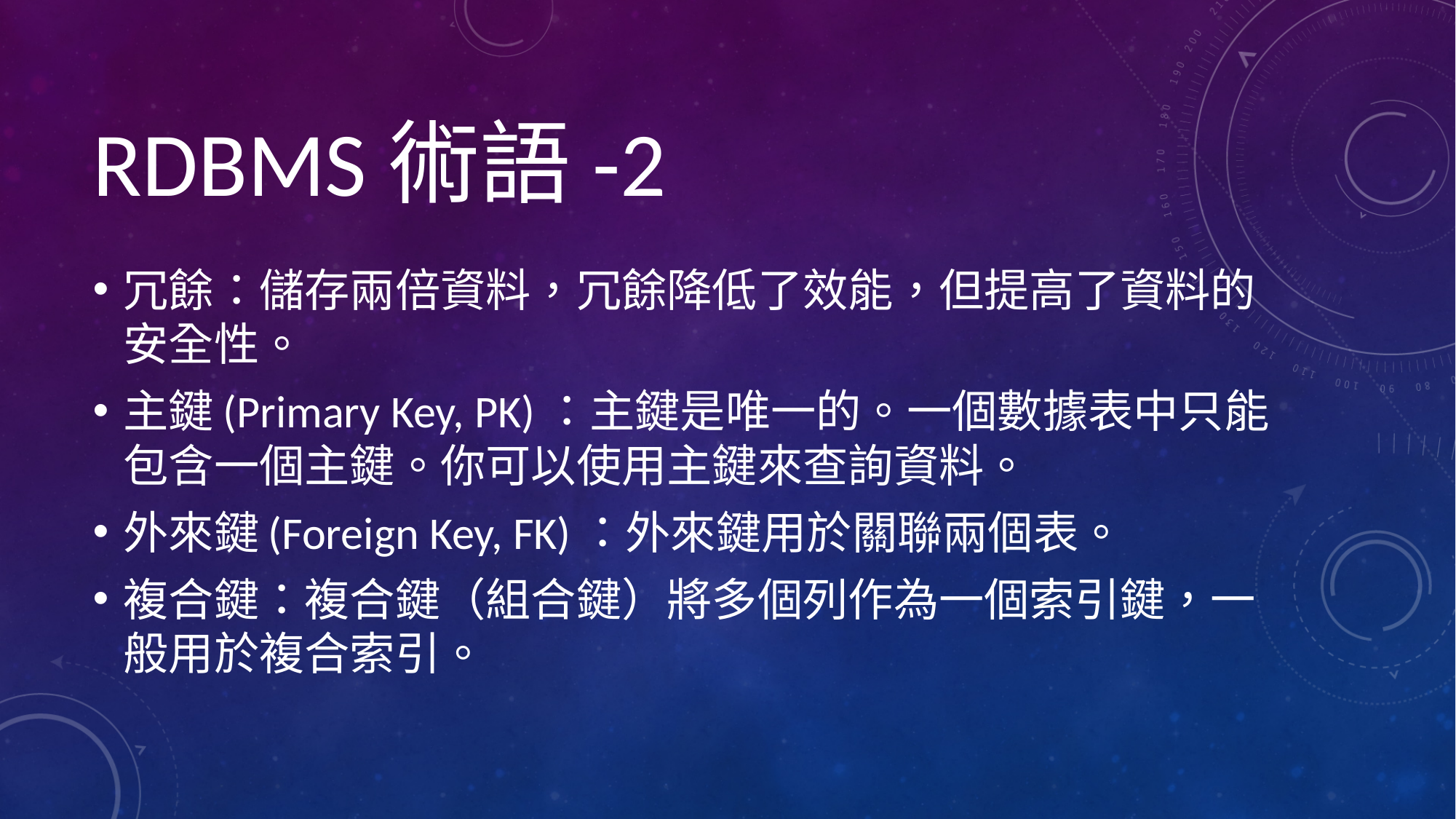

# Rdbms術語-2
冗餘：儲存兩倍資料，冗餘降低了效能，但提高了資料的安全性。
主鍵(Primary Key, PK)：主鍵是唯一的。一個數據表中只能包含一個主鍵。你可以使用主鍵來查詢資料。
外來鍵(Foreign Key, FK)：外來鍵用於關聯兩個表。
複合鍵：複合鍵（組合鍵）將多個列作為一個索引鍵，一般用於複合索引。